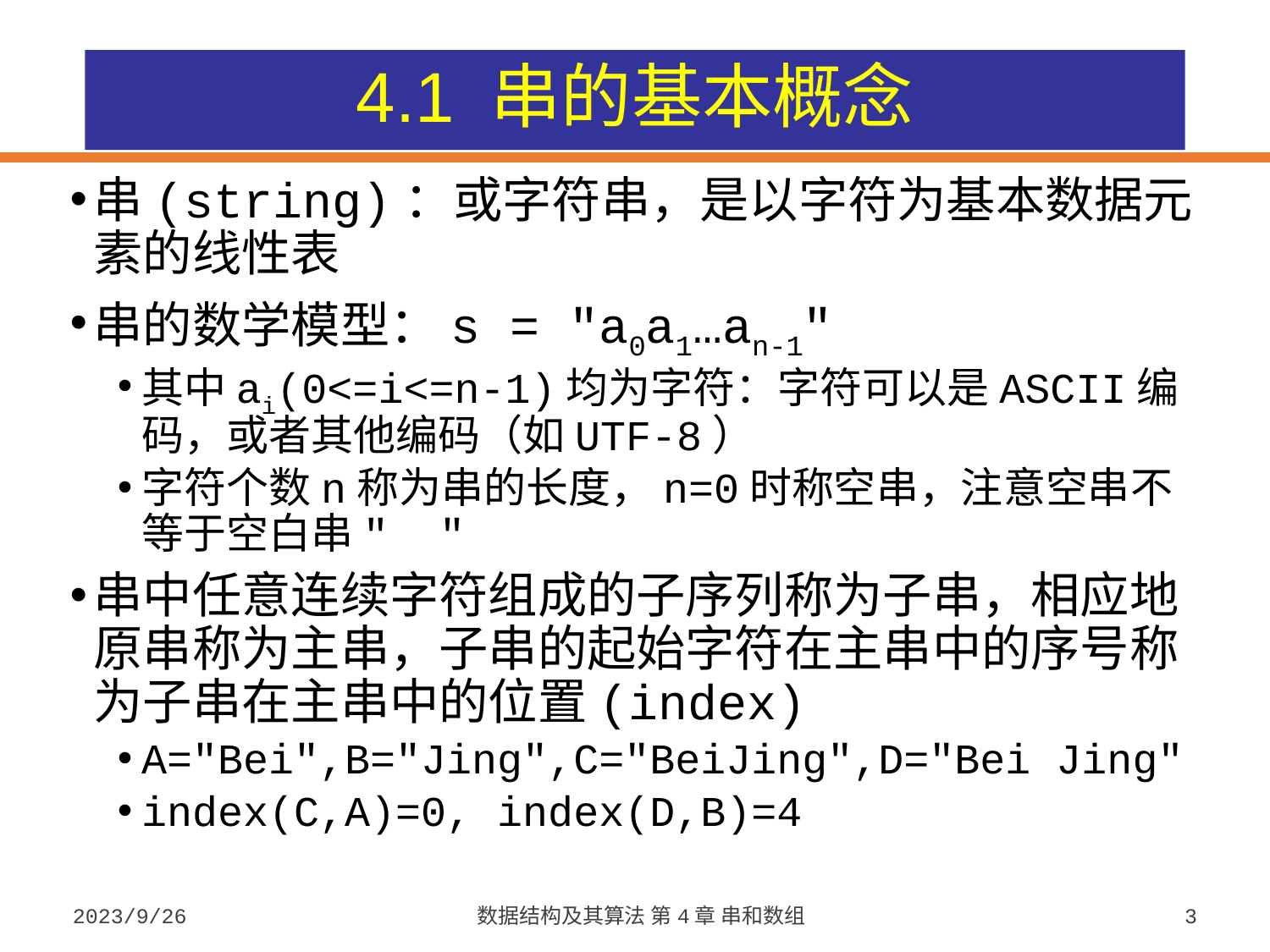

# 4.1 串的基本概念
串(string)：或字符串，是以字符为基本数据元素的线性表
串的数学模型：s = "a0a1…an-1"
其中ai(0<=i<=n-1)均为字符：字符可以是ASCII编码，或者其他编码（如UTF-8）
字符个数n称为串的长度，n=0时称空串，注意空串不等于空白串"  "
串中任意连续字符组成的子序列称为子串，相应地原串称为主串，子串的起始字符在主串中的序号称为子串在主串中的位置(index)
A="Bei",B="Jing",C="BeiJing",D="Bei Jing"
index(C,A)=0, index(D,B)=4
2023/9/26
数据结构及其算法 第4章 串和数组
3